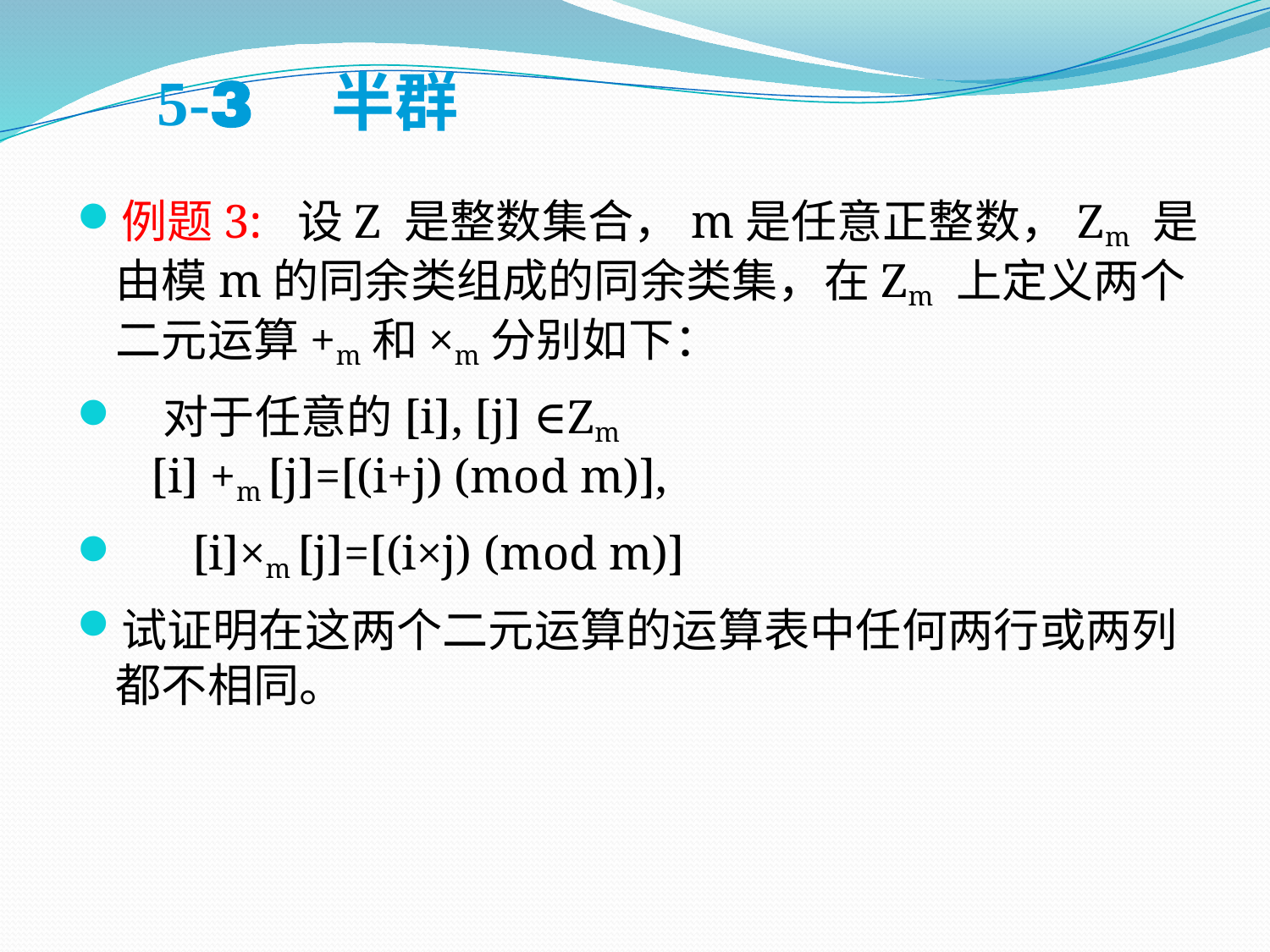

5-3　半群
例题3:  设Z 是整数集合，m是任意正整数，Zm 是由模m的同余类组成的同余类集，在Zm 上定义两个二元运算+m和×m分别如下：
   对于任意的[i], [j] ∈Zm
   [i] +m [j]=[(i+j) (mod m)],
      [i]×m [j]=[(i×j) (mod m)]
试证明在这两个二元运算的运算表中任何两行或两列都不相同。